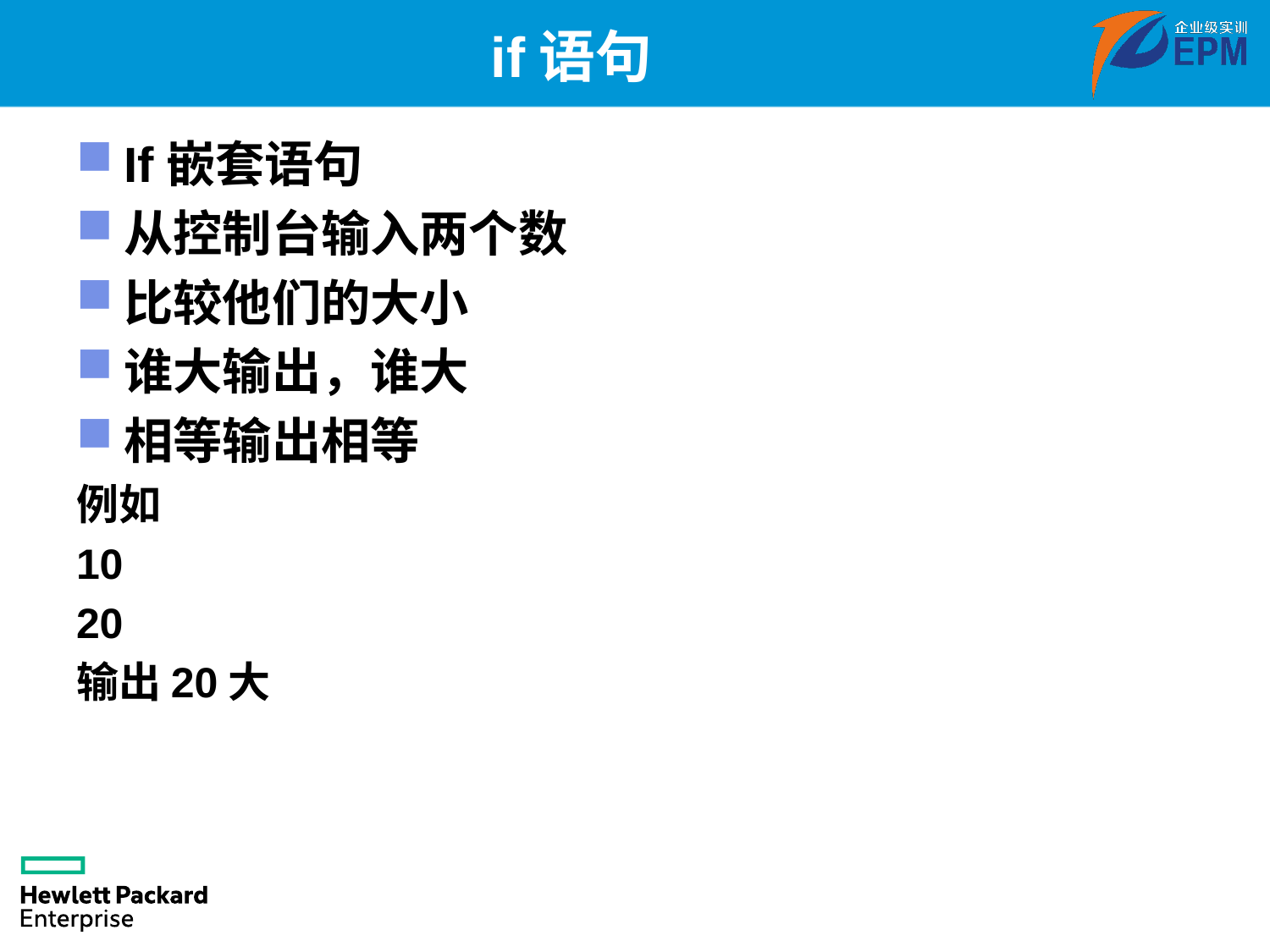

# if语句
If嵌套语句
从控制台输入两个数
比较他们的大小
谁大输出，谁大
相等输出相等
例如
10
20
输出20大